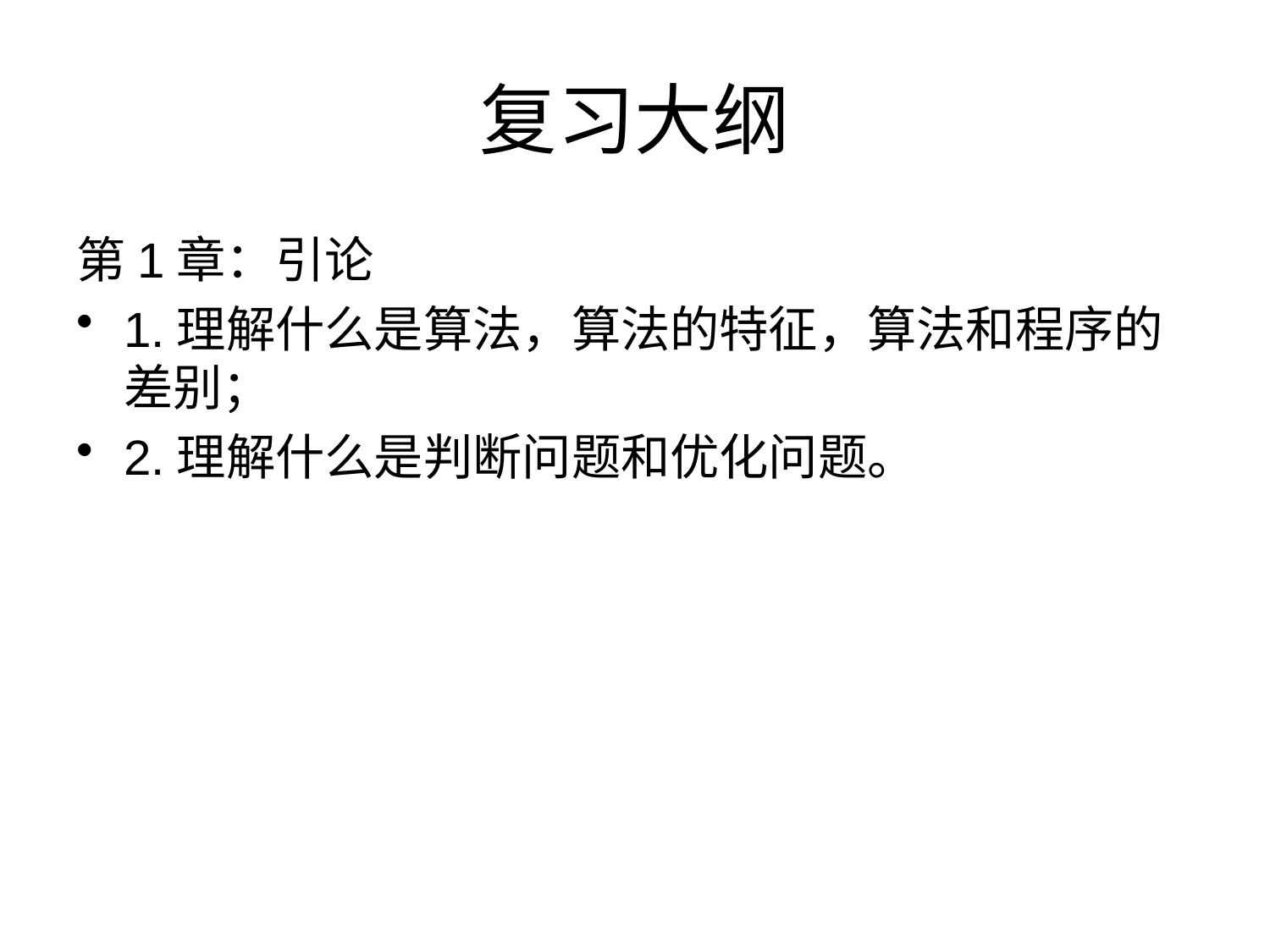

# 复习大纲
第1章：引论
1.理解什么是算法，算法的特征，算法和程序的差别；
2.理解什么是判断问题和优化问题。